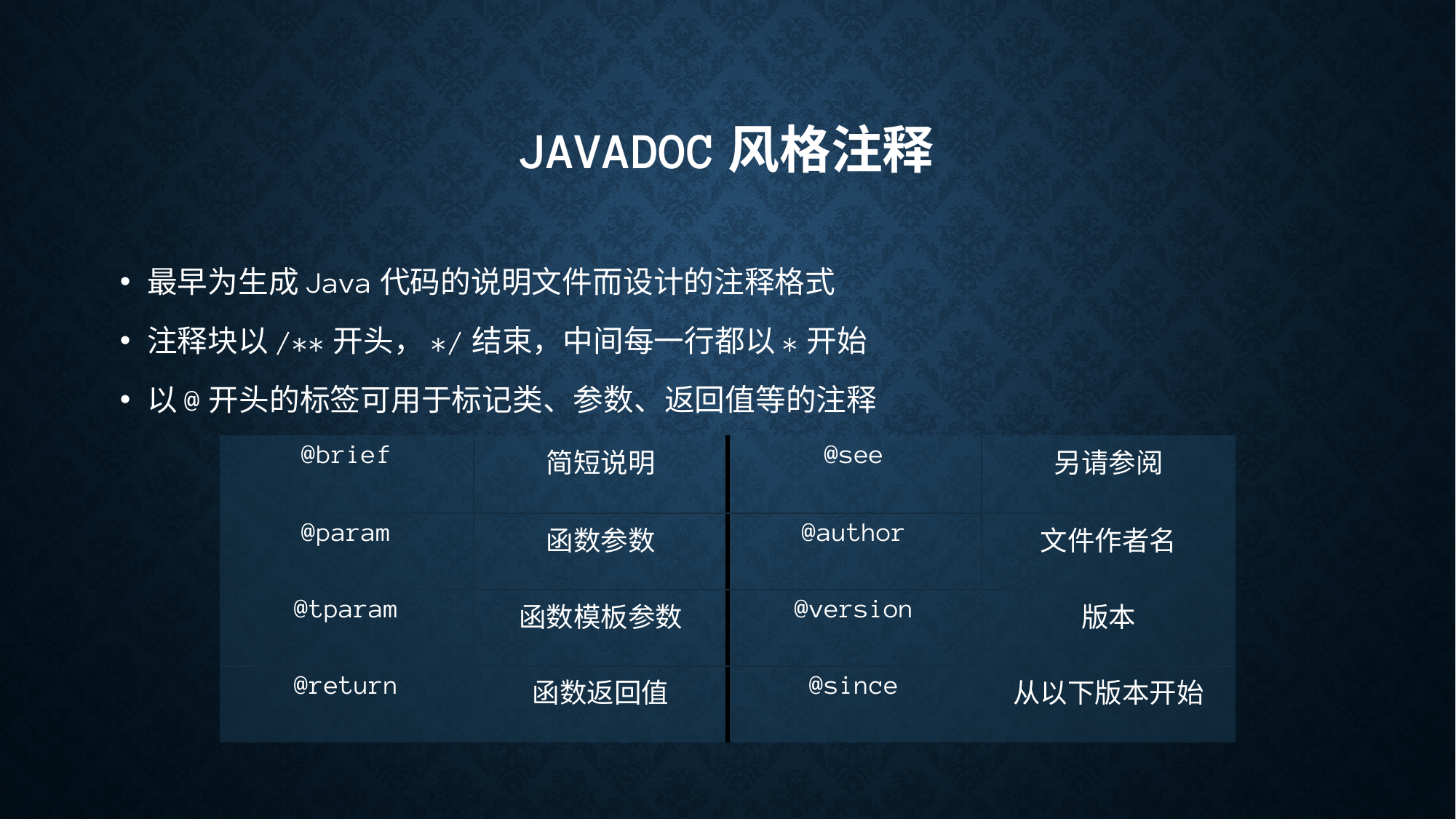

# Javadoc风格注释
最早为生成Java代码的说明文件而设计的注释格式
注释块以/**开头，*/结束，中间每一行都以*开始
以@开头的标签可用于标记类、参数、返回值等的注释

| @brief | 简短说明 | @see | 另请参阅 |
| --- | --- | --- | --- |
| @param | 函数参数 | @author | 文件作者名 |
| @tparam | 函数模板参数 | @version | 版本 |
| @return | 函数返回值 | @since | 从以下版本开始 |